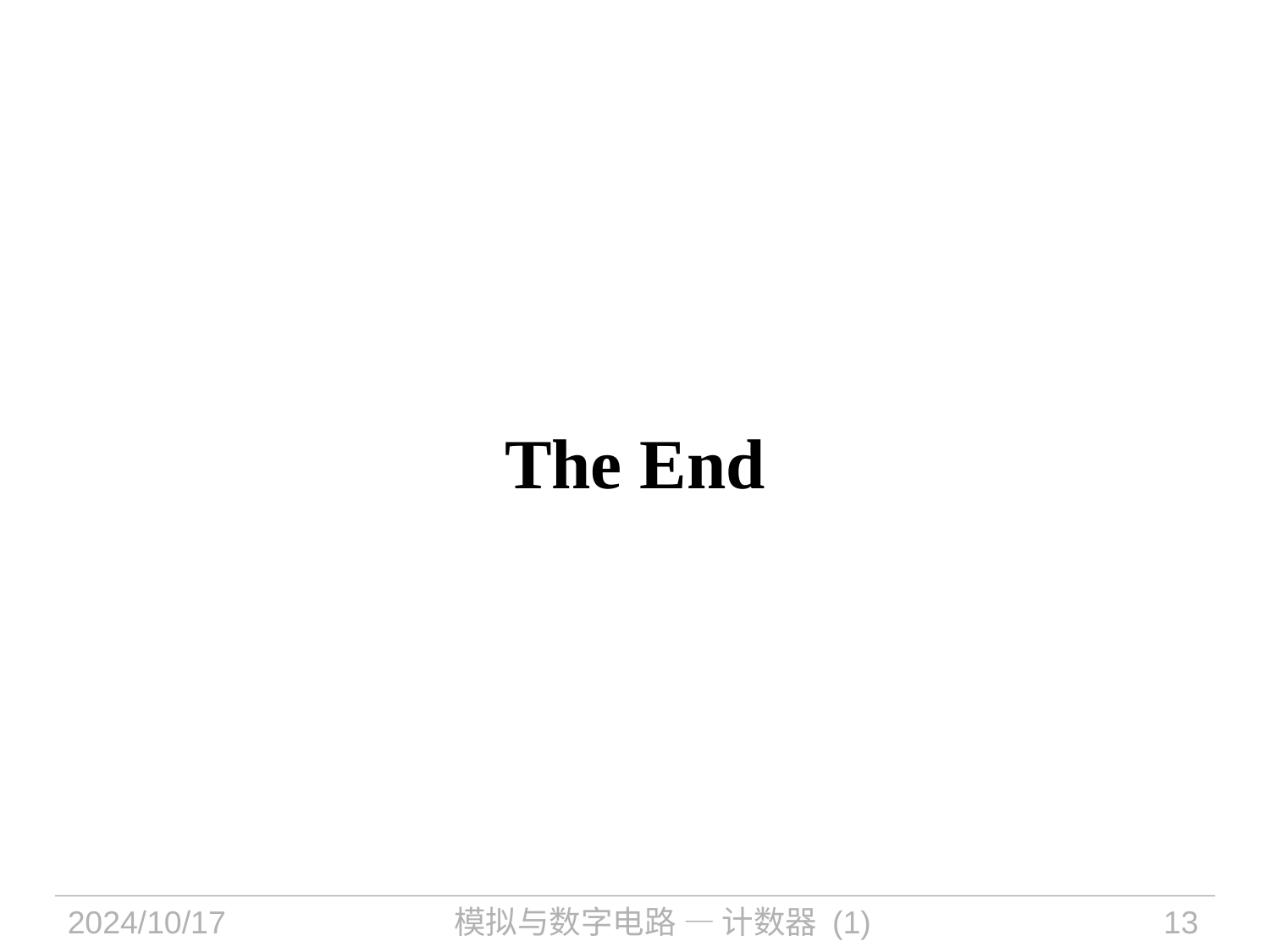

# The End
2024/10/17
模拟与数字电路 — 计数器 (1)
13